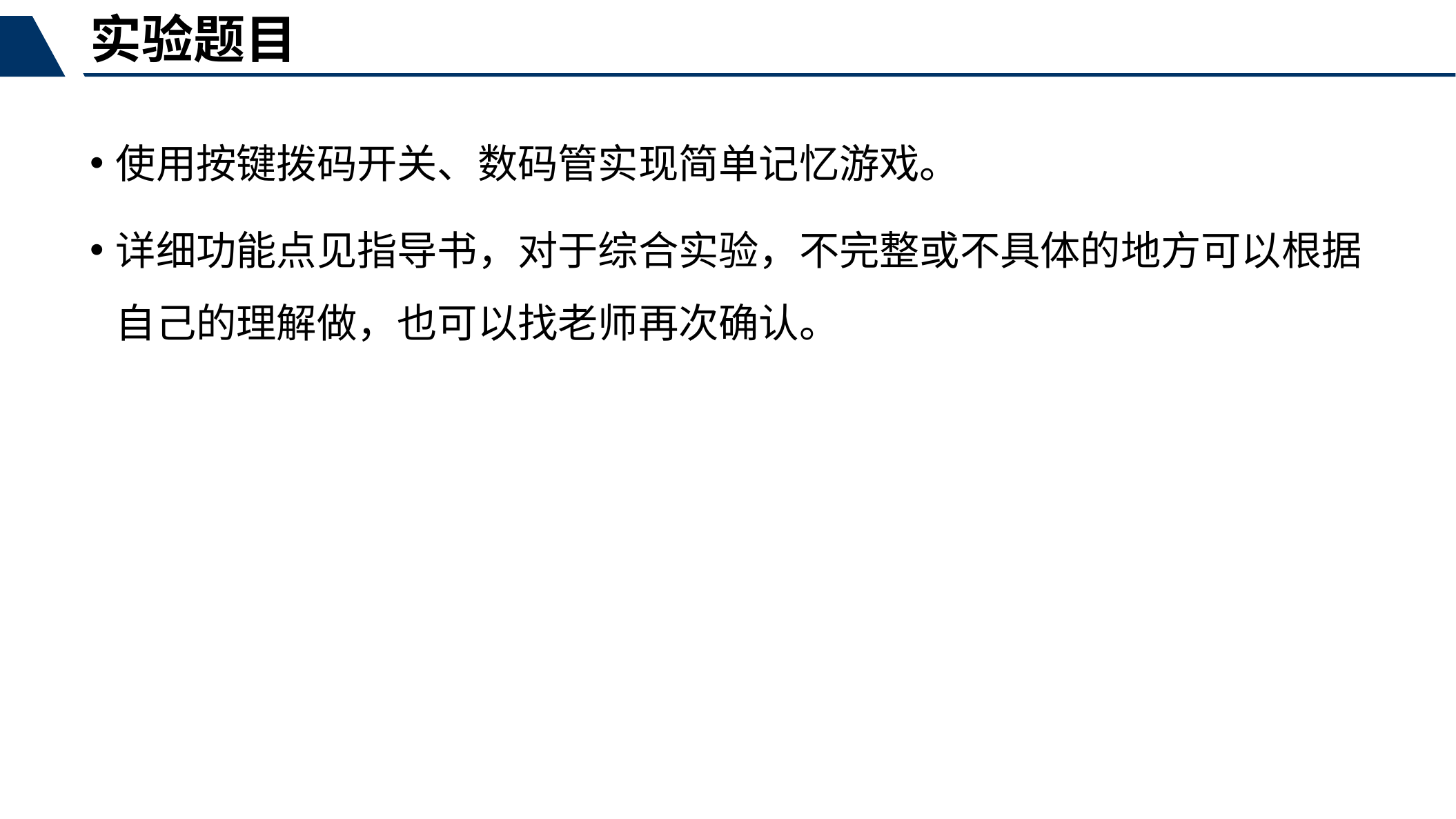

实验题目

使用按键拨码开关、数码管实现简单记忆游戏。
详细功能点见指导书，对于综合实验，不完整或不具体的地方可以根据自己的理解做，也可以找老师再次确认。